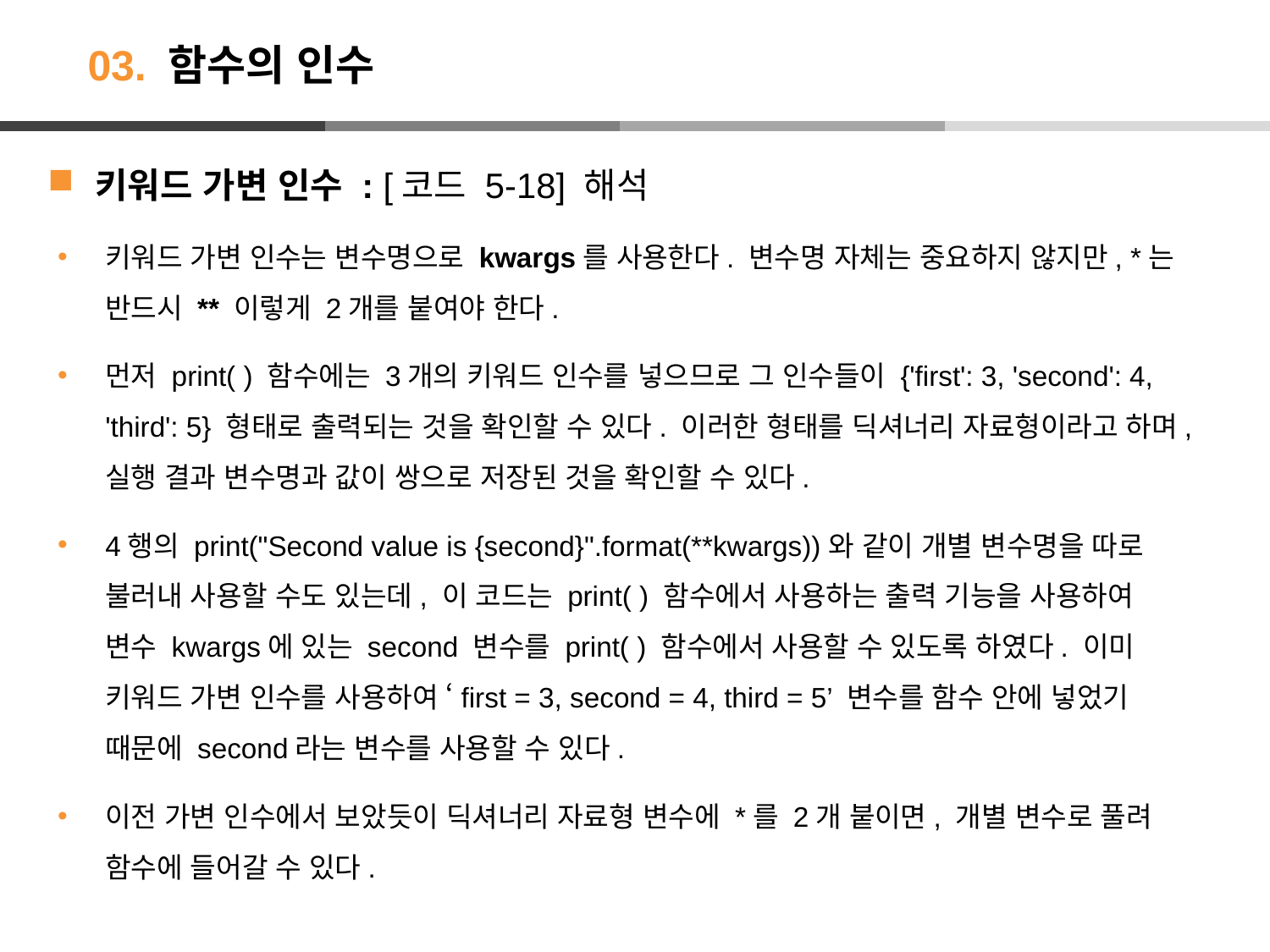

# 03. 함수의 인수
키워드 가변 인수 : [코드 5-18] 해석
키워드 가변 인수는 변수명으로 kwargs를 사용한다. 변수명 자체는 중요하지 않지만, *는 반드시 ** 이렇게 2개를 붙여야 한다.
먼저 print( ) 함수에는 3개의 키워드 인수를 넣으므로 그 인수들이 {'first': 3, 'second': 4, 'third': 5} 형태로 출력되는 것을 확인할 수 있다. 이러한 형태를 딕셔너리 자료형이라고 하며, 실행 결과 변수명과 값이 쌍으로 저장된 것을 확인할 수 있다.
4행의 print("Second value is {second}".format(**kwargs))와 같이 개별 변수명을 따로 불러내 사용할 수도 있는데, 이 코드는 print( ) 함수에서 사용하는 출력 기능을 사용하여 변수 kwargs에 있는 second 변수를 print( ) 함수에서 사용할 수 있도록 하였다. 이미 키워드 가변 인수를 사용하여 ‘first = 3, second = 4, third = 5’ 변수를 함수 안에 넣었기 때문에 second라는 변수를 사용할 수 있다.
이전 가변 인수에서 보았듯이 딕셔너리 자료형 변수에 *를 2개 붙이면, 개별 변수로 풀려 함수에 들어갈 수 있다.